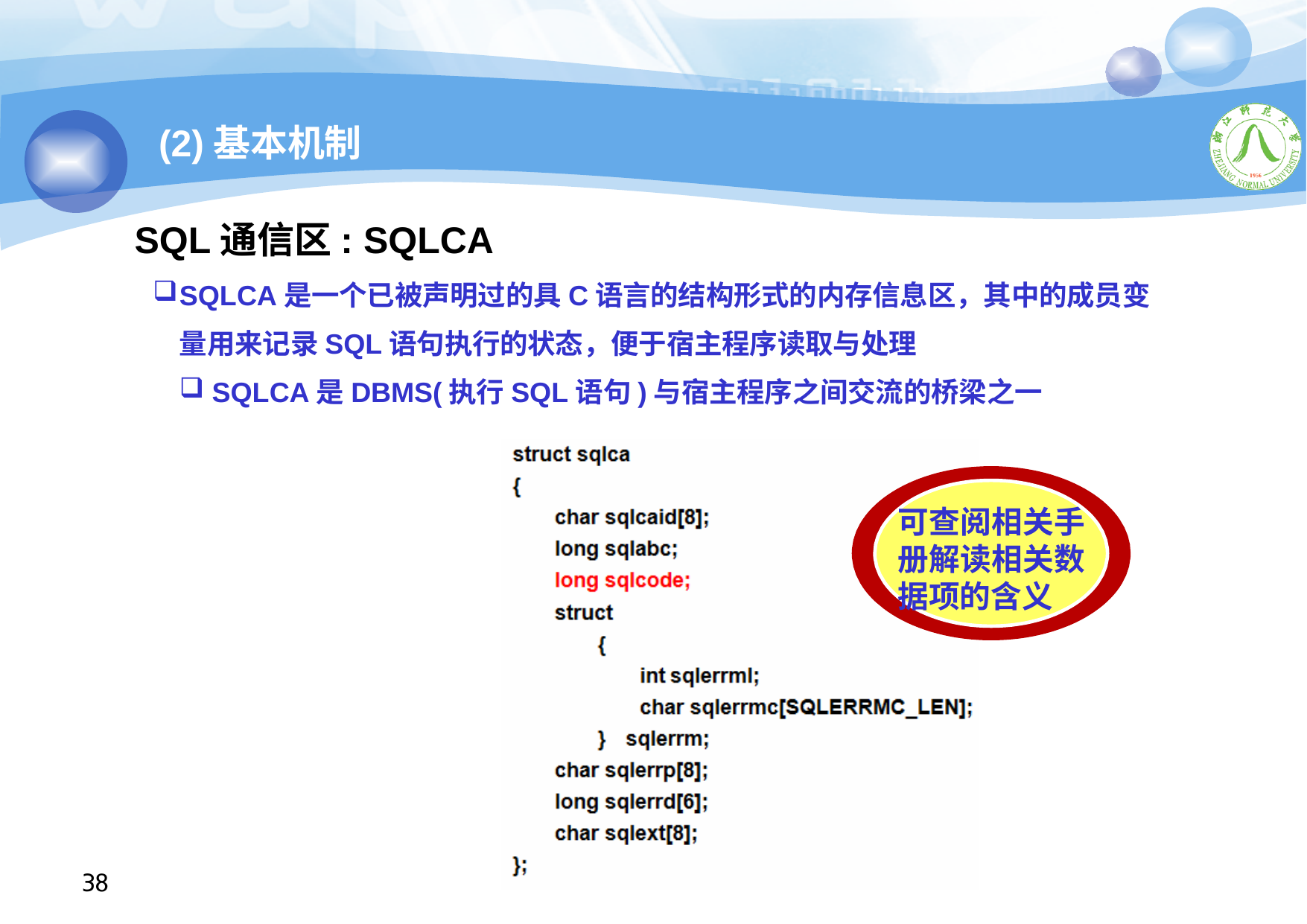

# (2)基本机制
SQL通信区: SQLCA
SQLCA是一个已被声明过的具C语言的结构形式的内存信息区，其中的成员变 量用来记录SQL语句执行的状态，便于宿主程序读取与处理
SQLCA是DBMS(执行SQL语句)与宿主程序之间交流的桥梁之一

可查阅相关手 册解读相关数 据项的含义
38